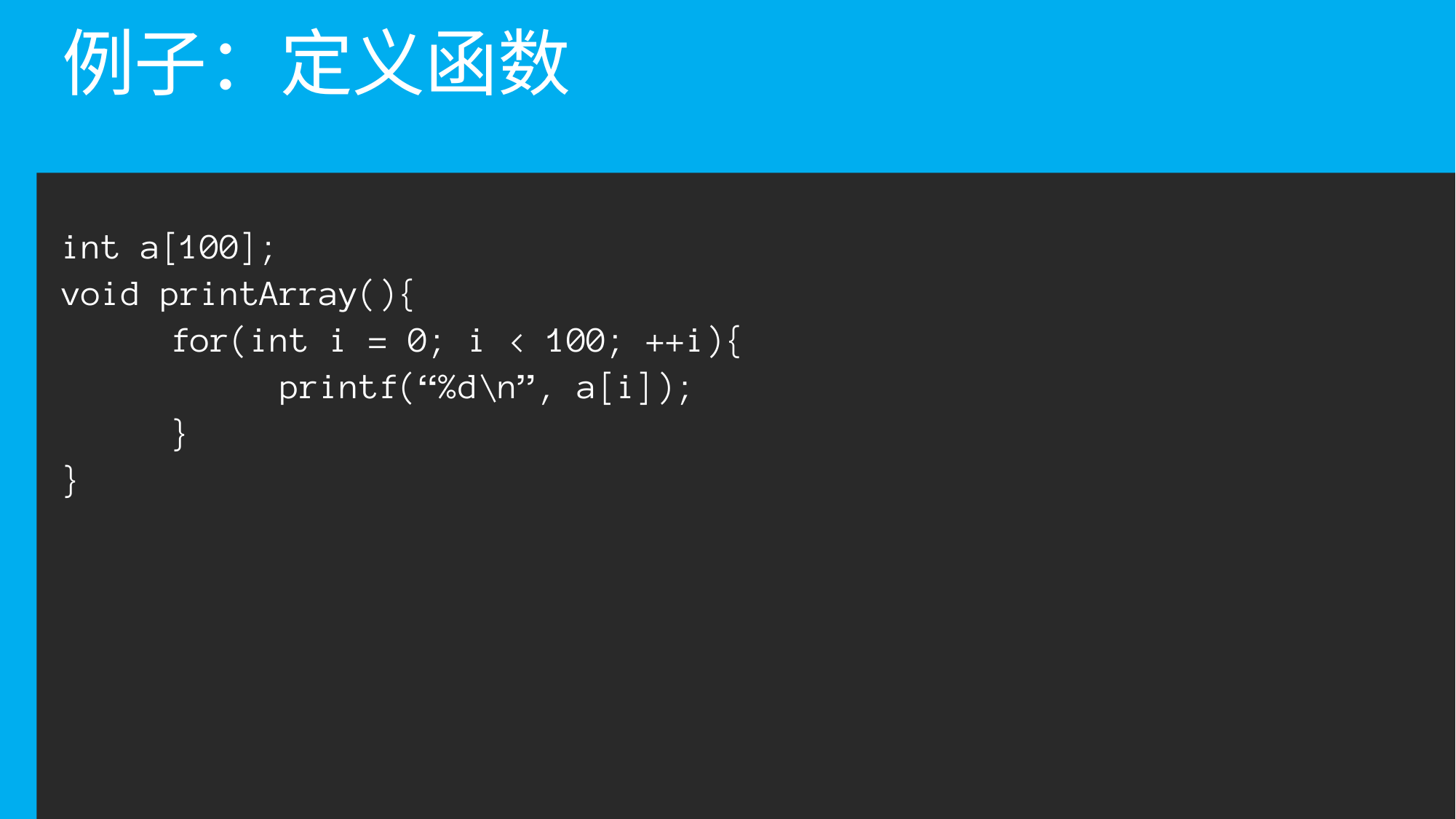

# 例子：定义函数
int a[100];
void printArray(){
	for(int i = 0; i < 100; ++i){
		printf(“%d\n”, a[i]);
	}
}